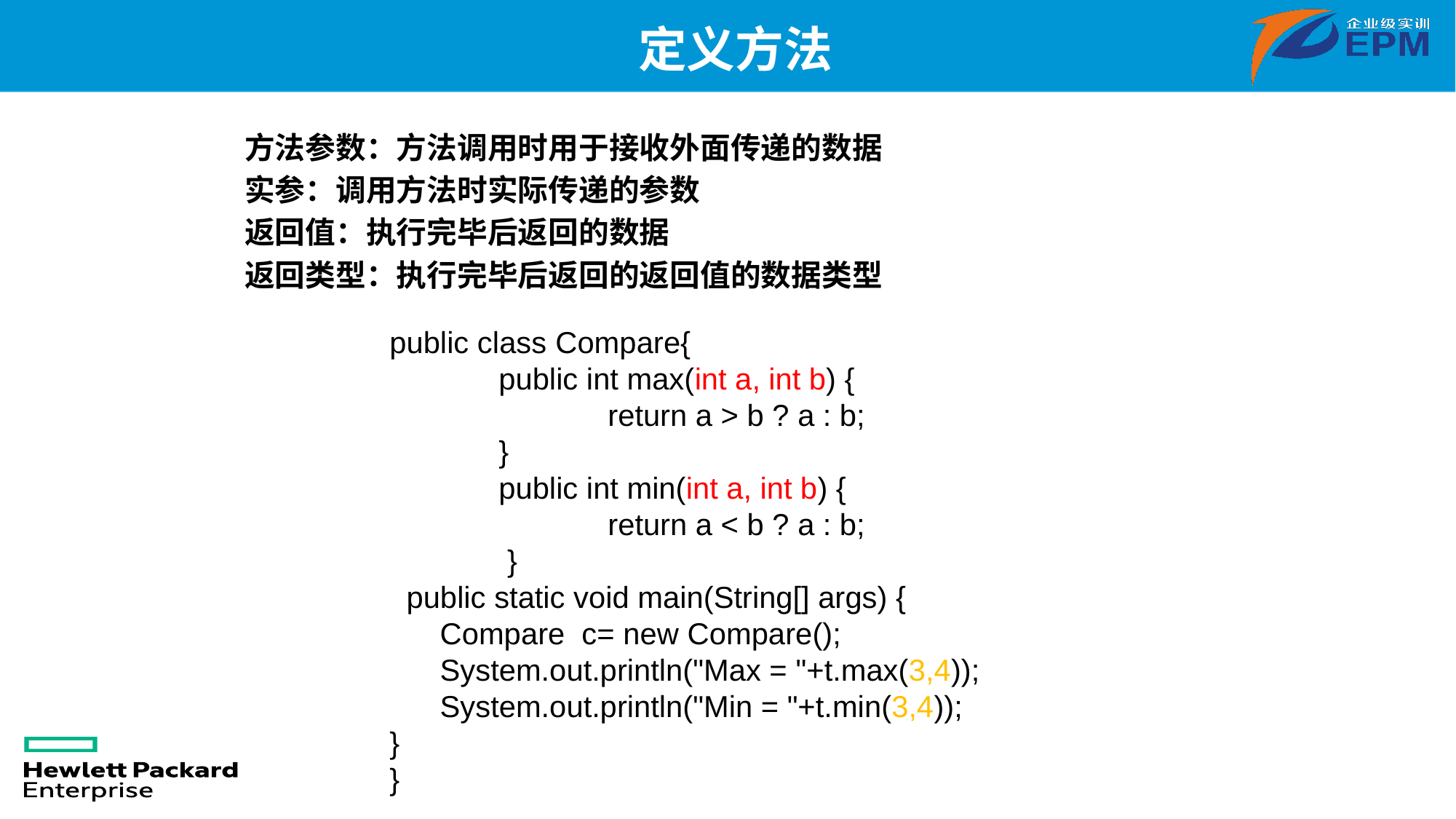

# 定义方法
方法参数：方法调用时用于接收外面传递的数据
实参：调用方法时实际传递的参数
返回值：执行完毕后返回的数据
返回类型：执行完毕后返回的返回值的数据类型
public class Compare{
	public int max(int a, int b) {
      		return a > b ? a : b;
  	}
  	public int min(int a, int b) {
     		return a < b ? a : b;
 	 }
  public static void main(String[] args) {
      Compare  c= new Compare();
      System.out.println("Max = "+t.max(3,4));
      System.out.println("Min = "+t.min(3,4));
}
}